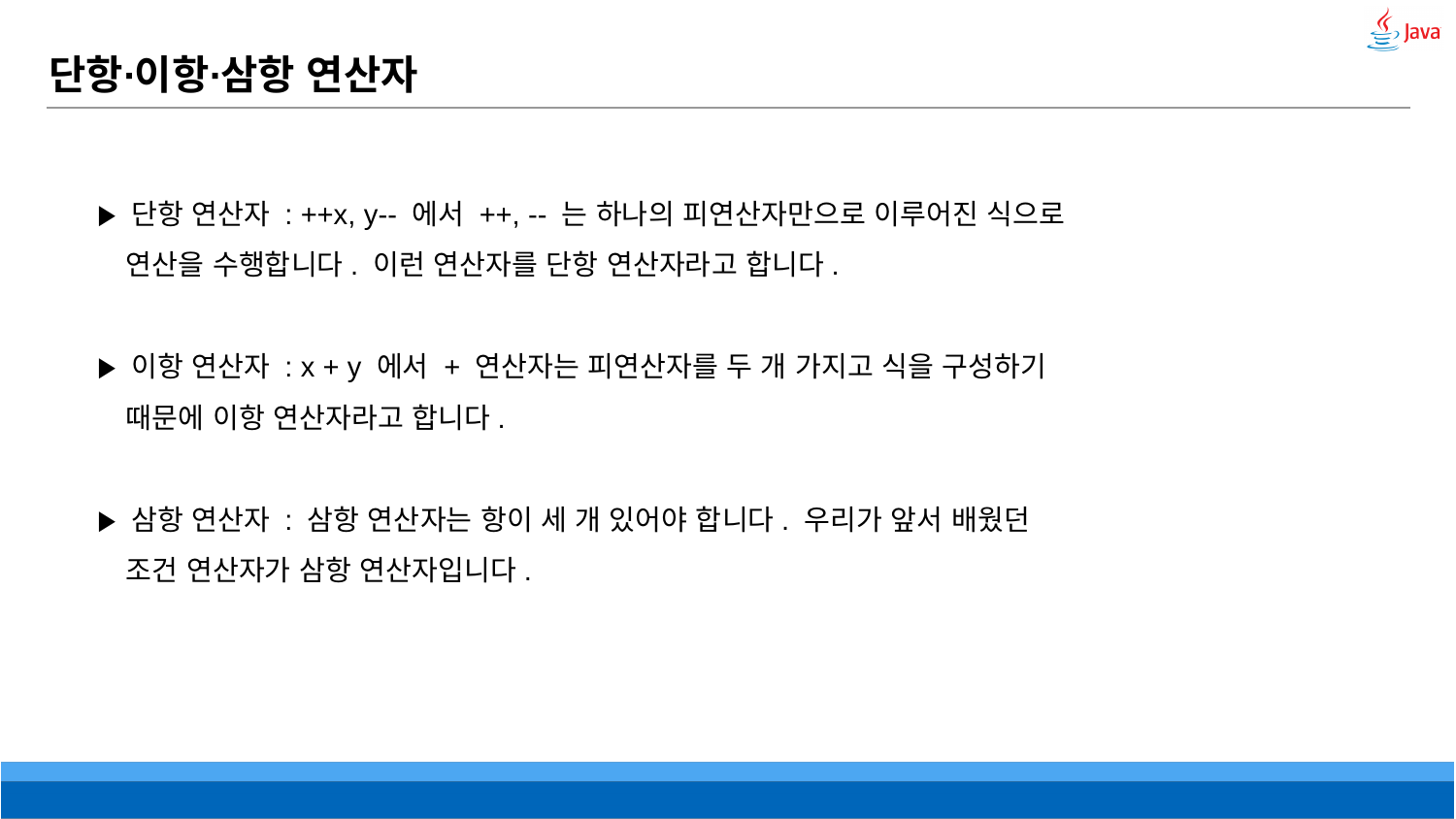

# 단항∙이항∙삼항 연산자
▶ 단항 연산자 : ++x, y-- 에서 ++, -- 는 하나의 피연산자만으로 이루어진 식으로 연산을 수행합니다. 이런 연산자를 단항 연산자라고 합니다.

▶ 이항 연산자 : x + y 에서 + 연산자는 피연산자를 두 개 가지고 식을 구성하기 때문에 이항 연산자라고 합니다.

▶ 삼항 연산자 : 삼항 연산자는 항이 세 개 있어야 합니다. 우리가 앞서 배웠던 조건 연산자가 삼항 연산자입니다.